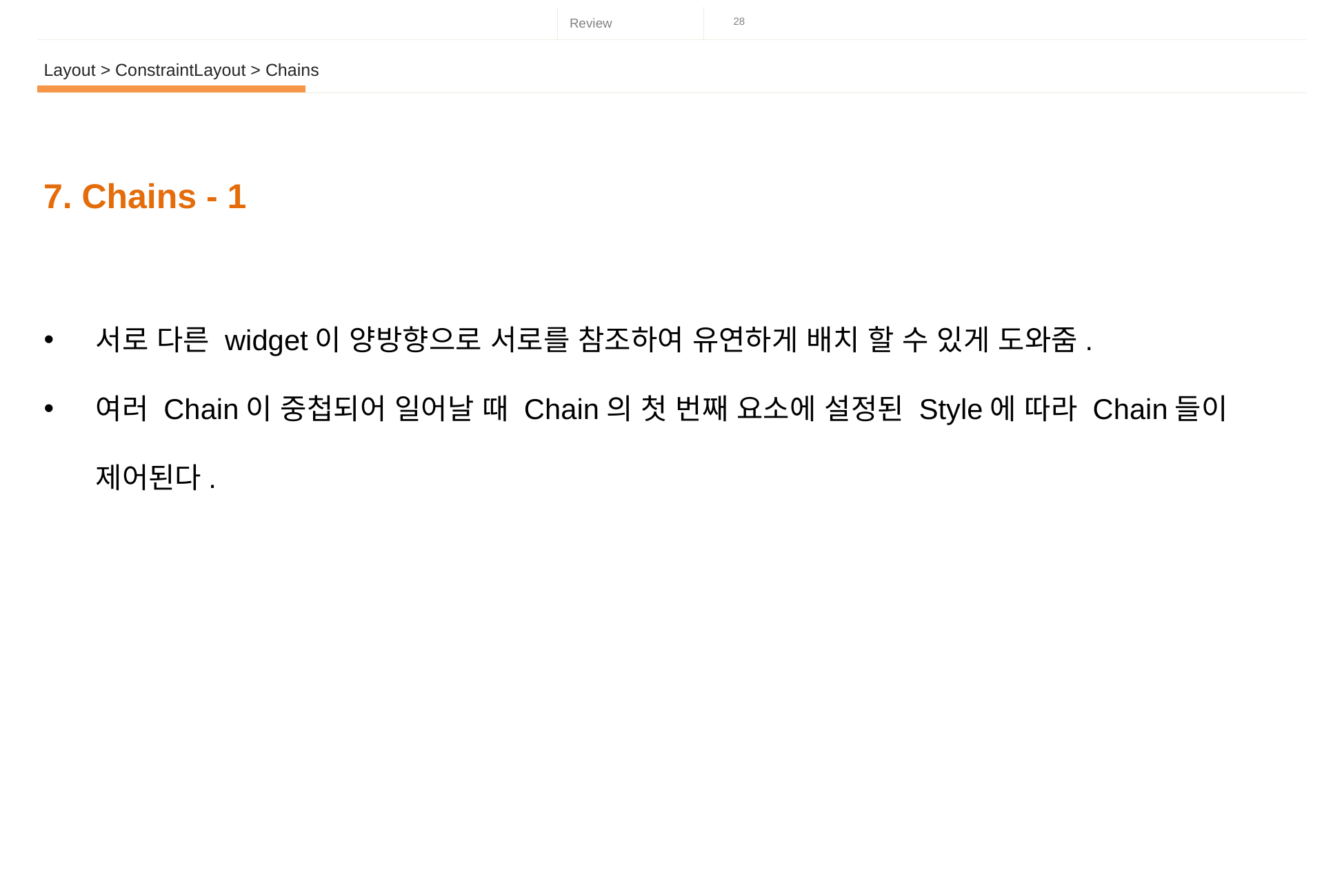

Layout > ConstraintLayout > Chains
7. Chains - 1
서로 다른 widget이 양방향으로 서로를 참조하여 유연하게 배치 할 수 있게 도와줌.
여러 Chain이 중첩되어 일어날 때 Chain의 첫 번째 요소에 설정된 Style에 따라 Chain들이 제어된다.